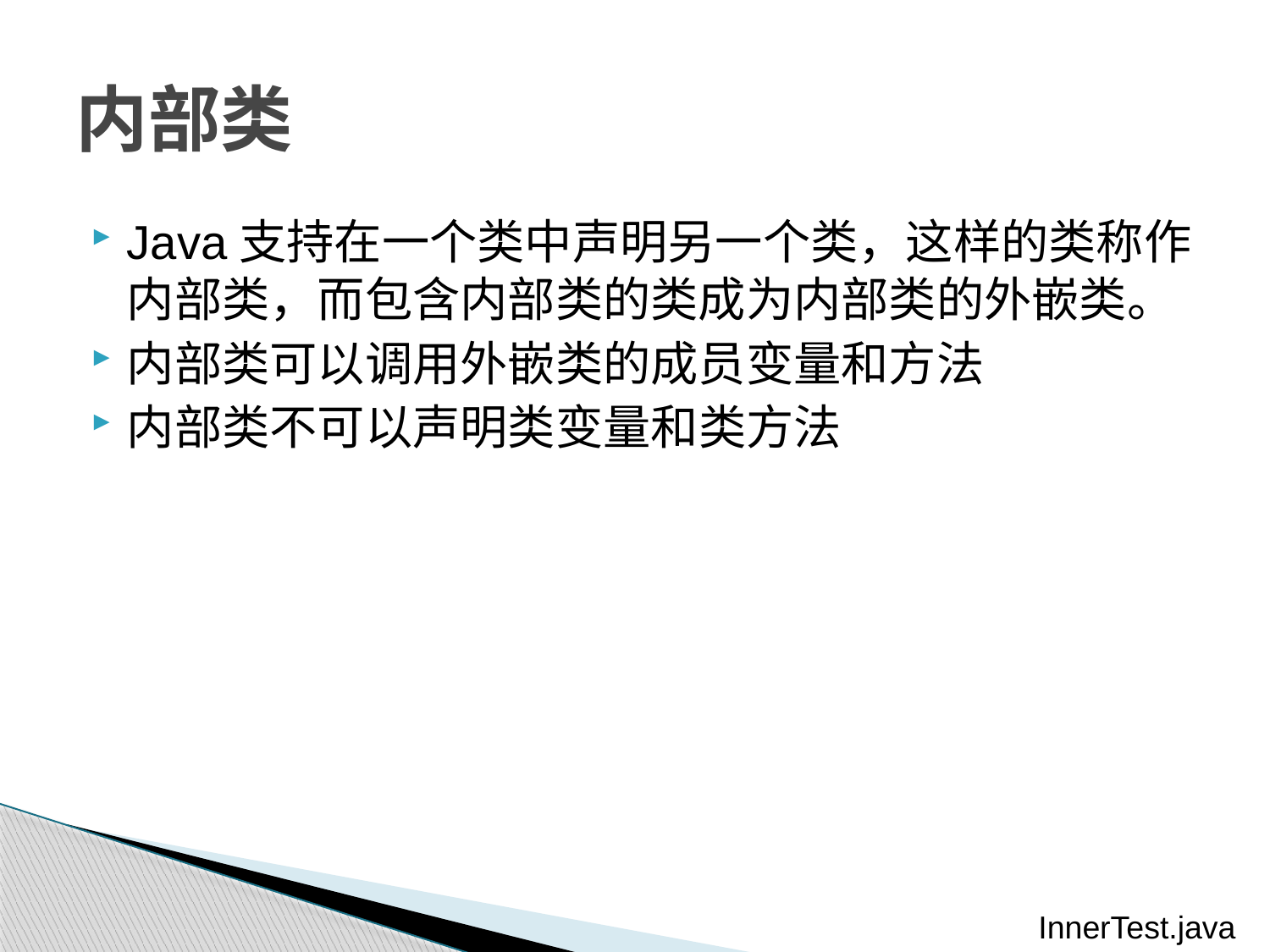

# 内部类
Java支持在一个类中声明另一个类，这样的类称作内部类，而包含内部类的类成为内部类的外嵌类。
内部类可以调用外嵌类的成员变量和方法
内部类不可以声明类变量和类方法

InnerTest.java